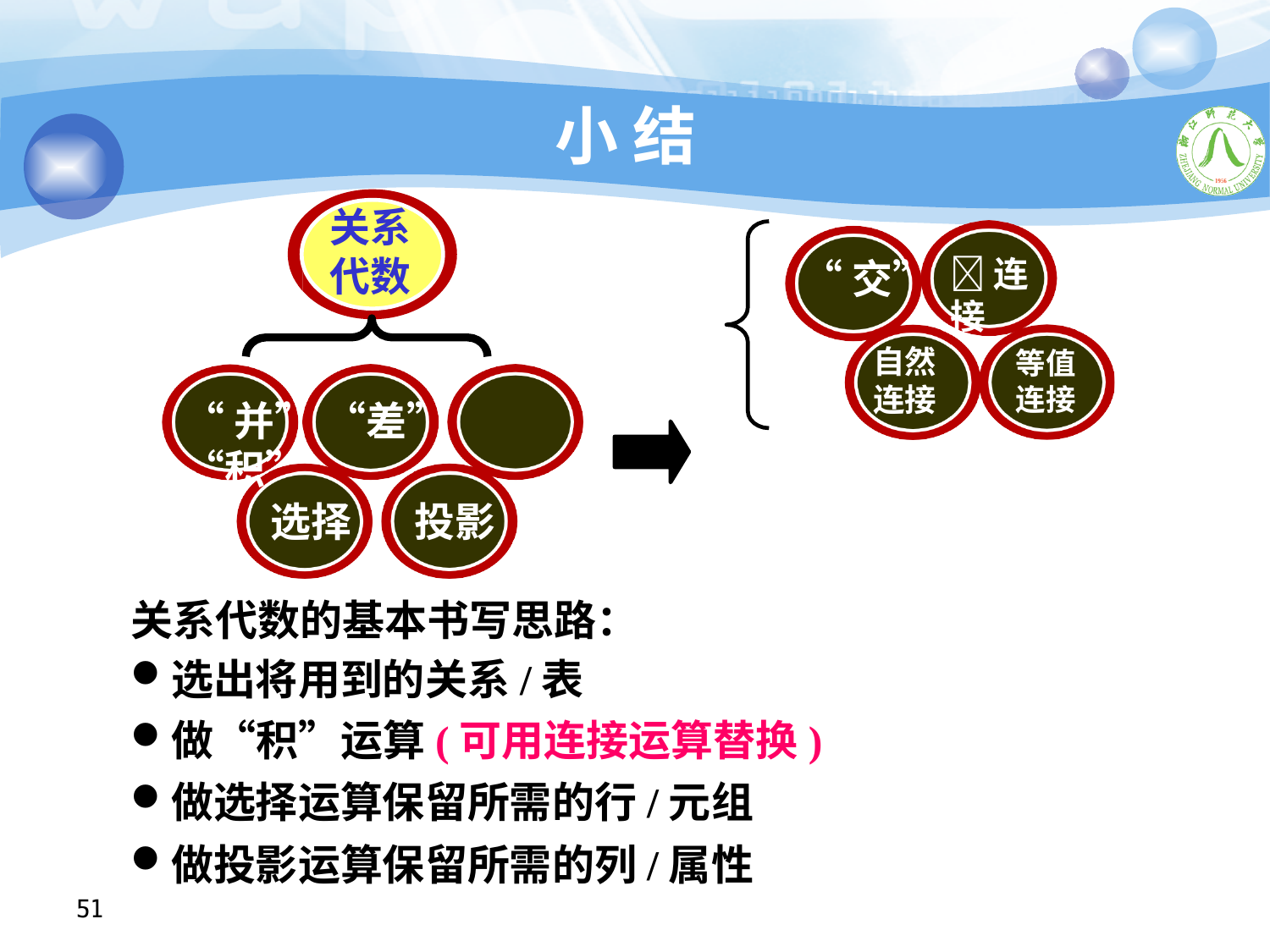

# 小 结

关系 代数

θ连接
“交”

自然 连接
等值 连接

“并”	“差”	“积”

选择	投影
关系代数的基本书写思路：
选出将用到的关系/表
做“积”运算(可用连接运算替换)
做选择运算保留所需的行/元组
做投影运算保留所需的列/属性
51